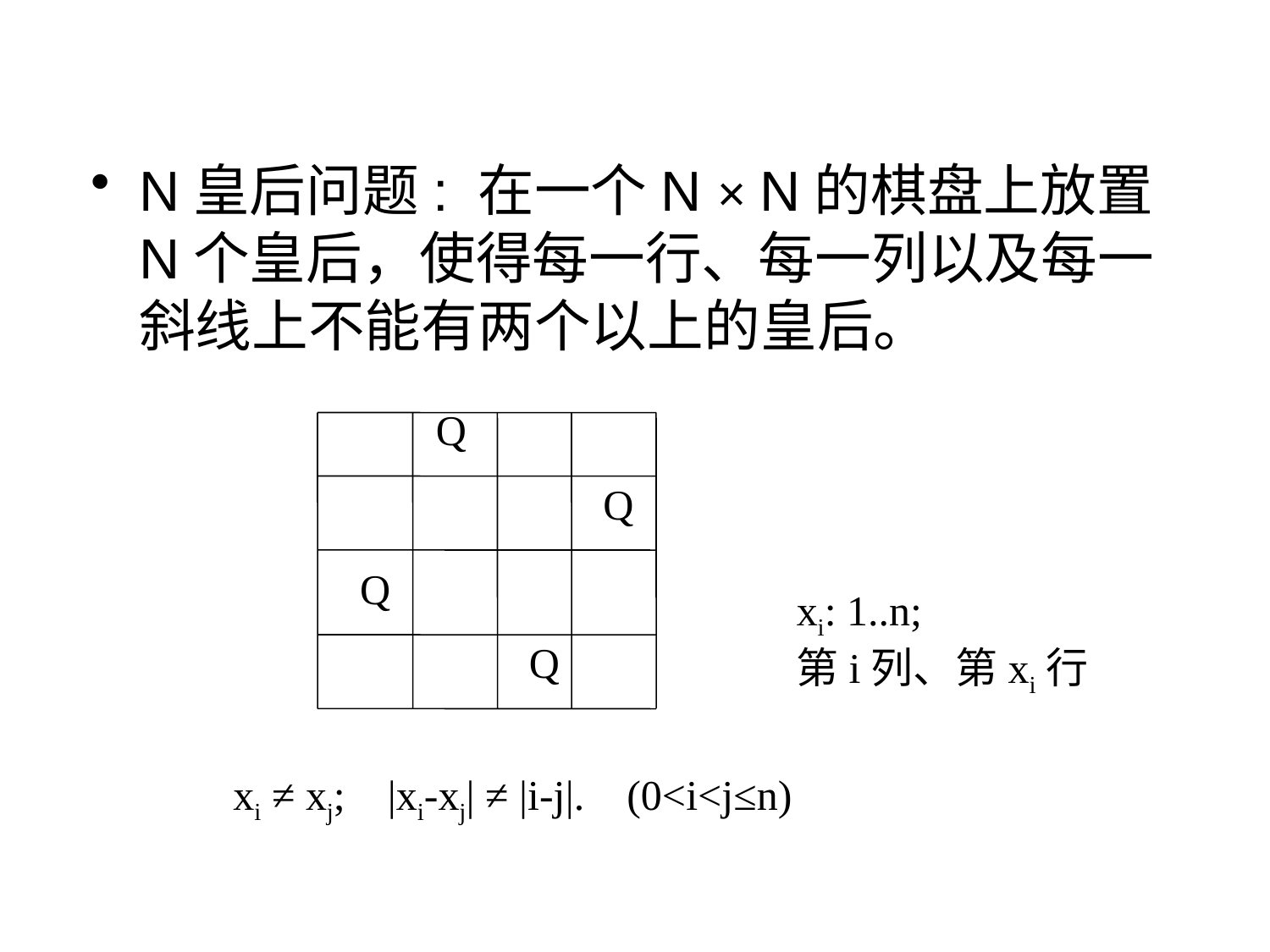

# N皇后问题: 在一个N × N的棋盘上放置N个皇后，使得每一行、每一列以及每一斜线上不能有两个以上的皇后。

Q

Q

Q
xi: 1..n;
第i列、第xi行
Q

xi ≠ xj;    |xi-xj| ≠ |i-j|.    (0<i<j≤n)